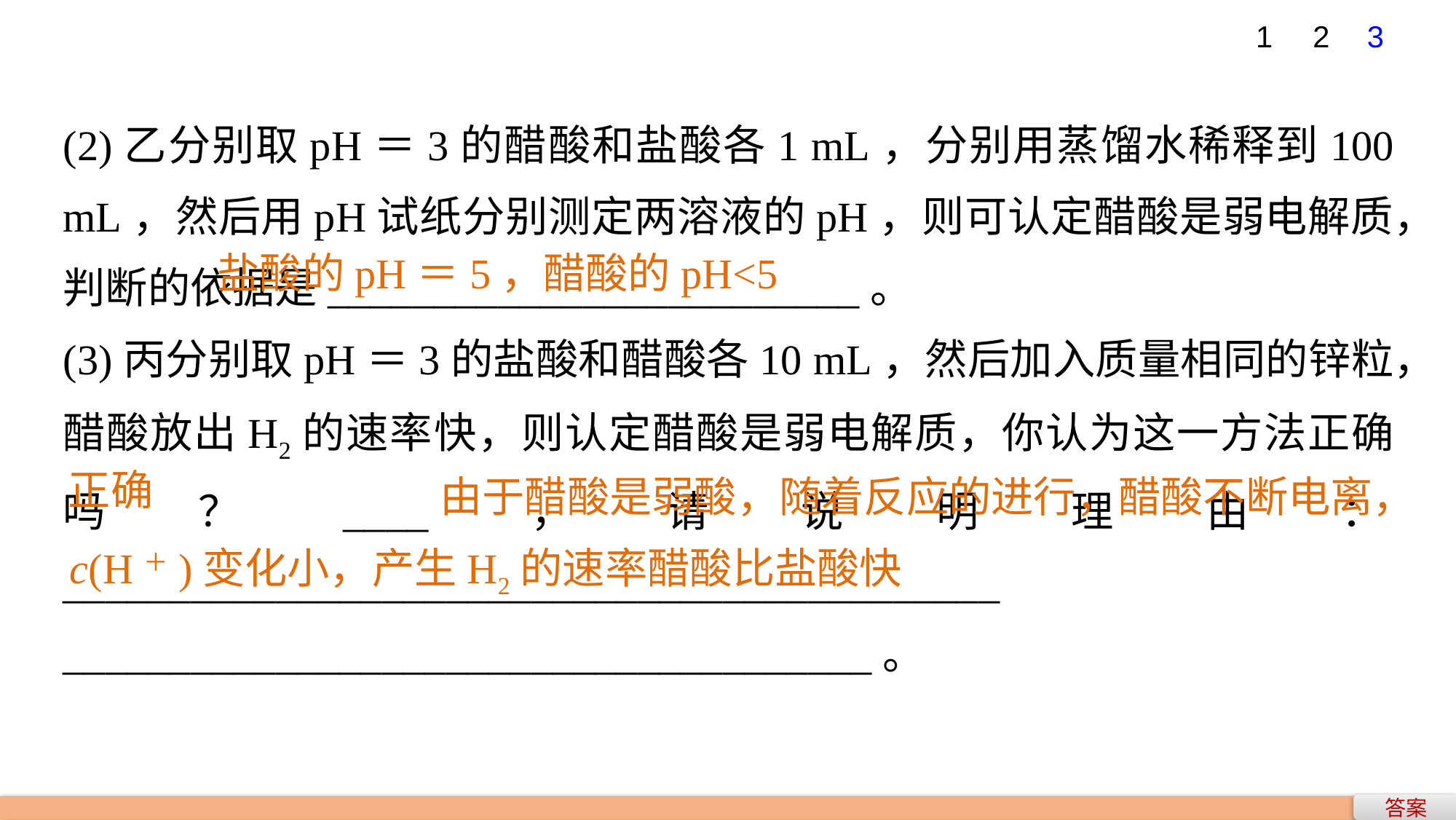

1
2
3
(2)乙分别取pH＝3的醋酸和盐酸各1 mL，分别用蒸馏水稀释到100 mL，然后用pH试纸分别测定两溶液的pH，则可认定醋酸是弱电解质，判断的依据是_________________________。
(3)丙分别取pH＝3的盐酸和醋酸各10 mL，然后加入质量相同的锌粒，醋酸放出H2的速率快，则认定醋酸是弱电解质，你认为这一方法正确吗？____，请说明理由：____________________________________________
______________________________________。
盐酸的pH＝5，醋酸的pH<5
由于醋酸是弱酸，随着反应的进行，醋酸不断电离，
正确
c(H＋)变化小，产生H2的速率醋酸比盐酸快
答案